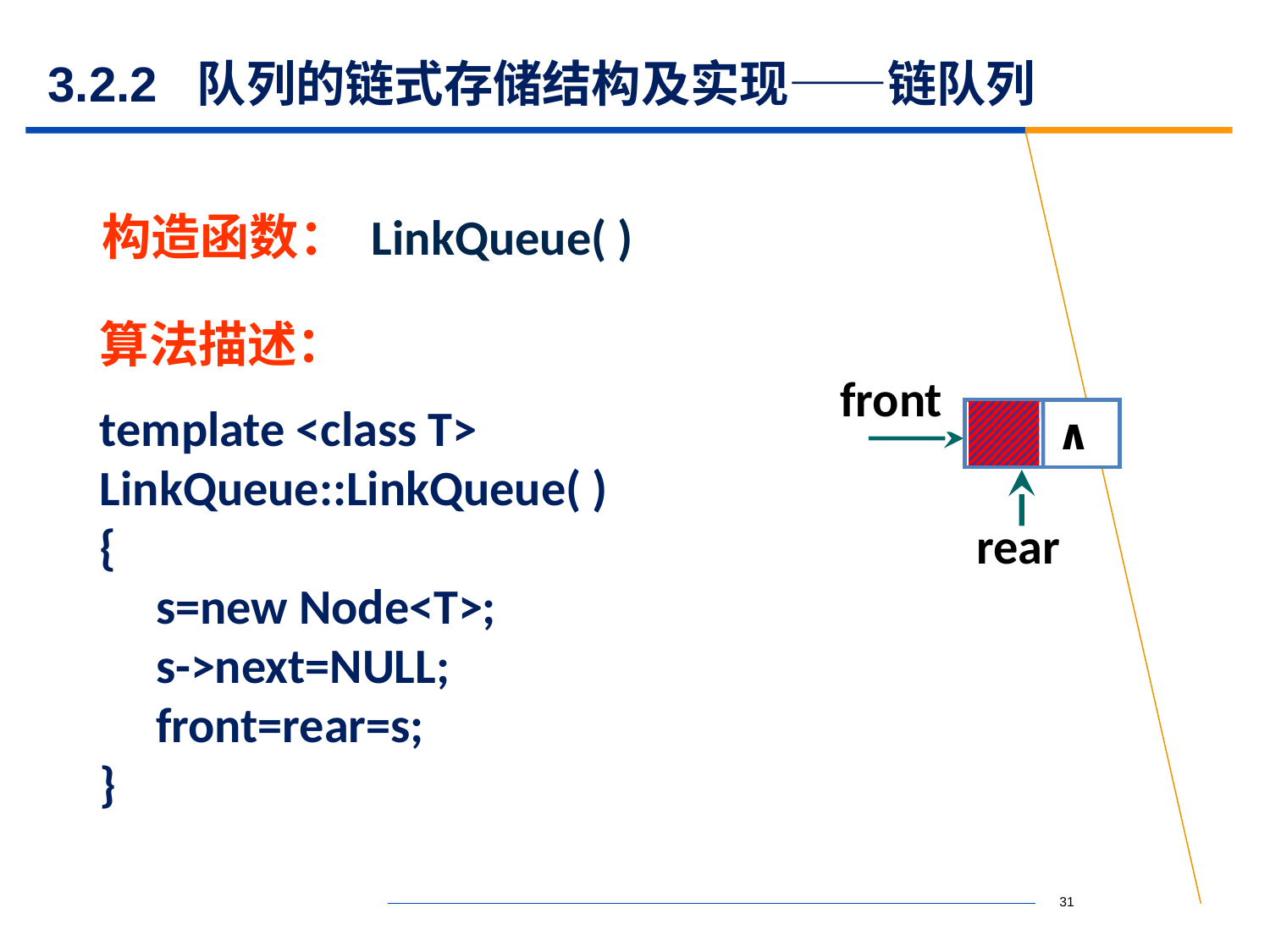

# 3.2.2  队列的链式存储结构及实现——链队列
构造函数： LinkQueue( )
算法描述：
template <class T>
LinkQueue::LinkQueue( )
{
     s=new Node<T>;
     s->next=NULL;
     front=rear=s;
}
front

∧

rear